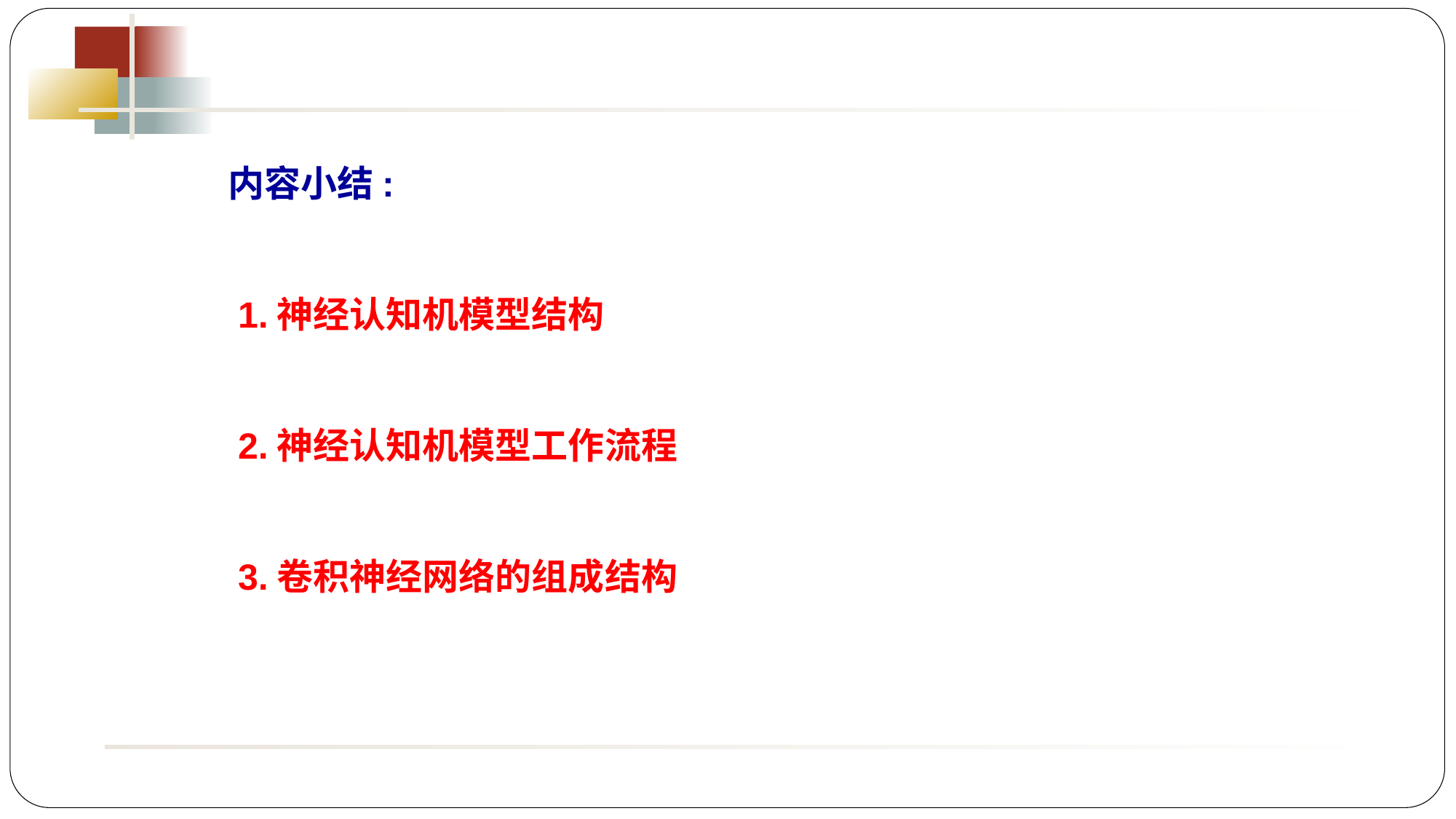

内容小结:
 1.神经认知机模型结构
 2.神经认知机模型工作流程
 3.卷积神经网络的组成结构